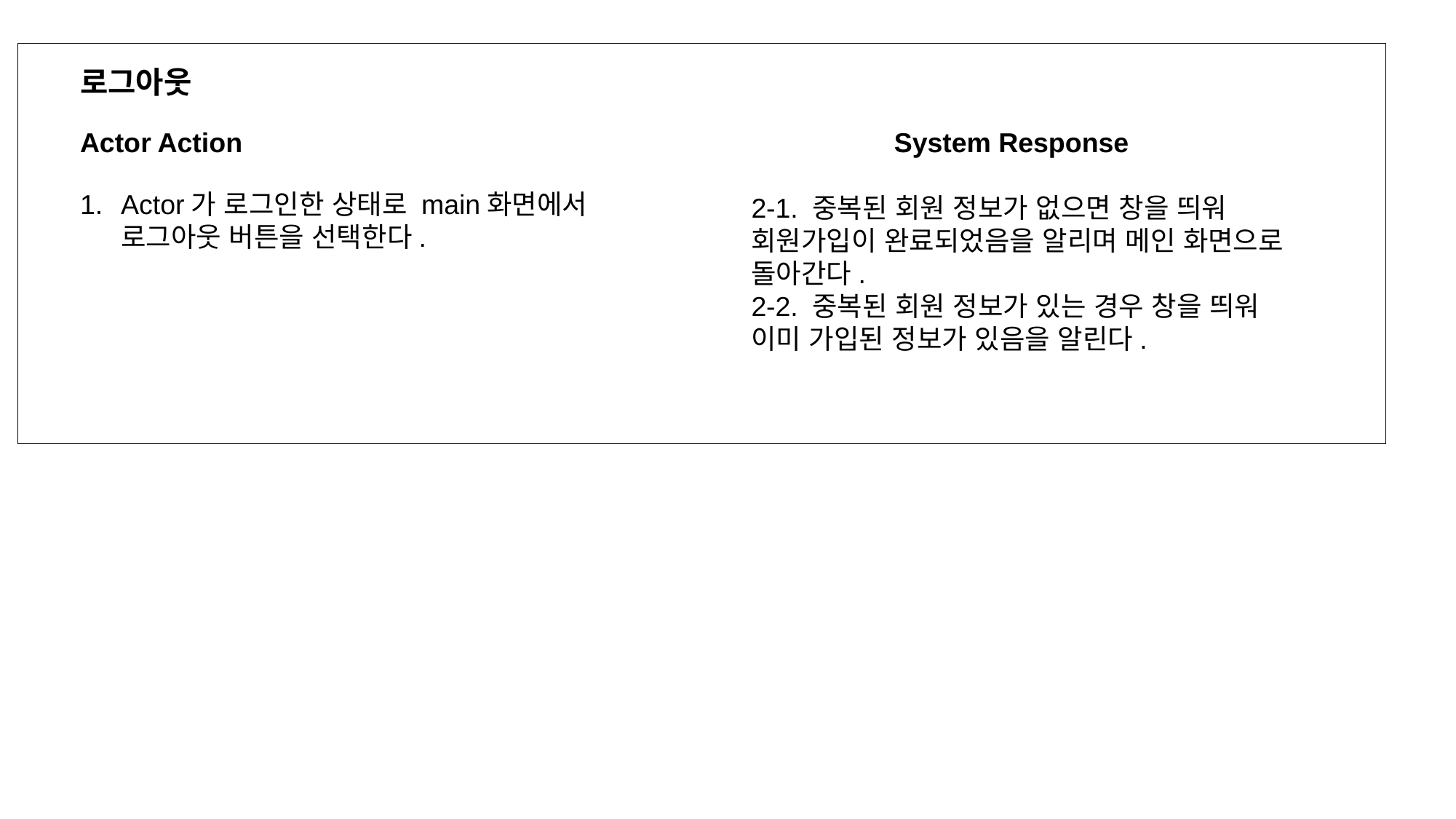

로그아웃
Actor Action
System Response
Actor가 로그인한 상태로 main화면에서 로그아웃 버튼을 선택한다.
2-1. 중복된 회원 정보가 없으면 창을 띄워 회원가입이 완료되었음을 알리며 메인 화면으로 돌아간다.
2-2. 중복된 회원 정보가 있는 경우 창을 띄워 이미 가입된 정보가 있음을 알린다.